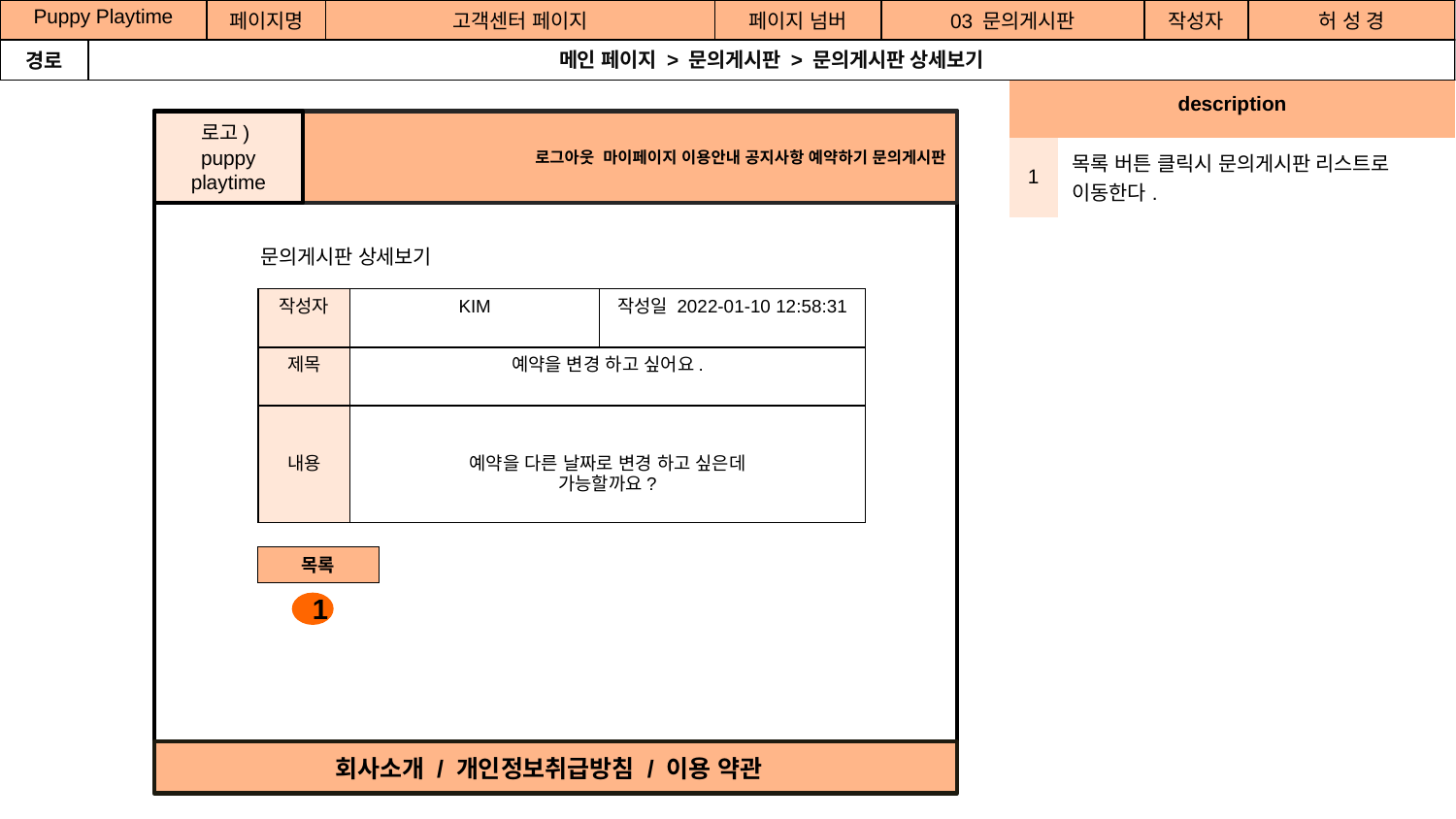

공간(오피스) 대여 시스템
| Puppy Playtime |  | 페이지명 | 고객센터 페이지 | 페이지 넘버 | 03 문의게시판 | 작성자 | 허 성 경 |
| --- | --- | --- | --- | --- | --- | --- | --- |
| 경로 | 메인 페이지 > 문의게시판 > 문의게시판 상세보기 |  |  |  |  |  |  |
| description |  |
| --- | --- |
| 1 | 목록 버튼 클릭시 문의게시판 리스트로 이동한다. |

로고)
puppy
playtime
로그아웃  마이페이지 이용안내 공지사항 예약하기 문의게시판
문의게시판 상세보기
| 작성자 | KIM | 작성일 2022-01-10 12:58:31 |
| --- | --- | --- |
| 제목 | 예약을 변경 하고 싶어요. |  |
| 내용 | 예약을 다른 날짜로 변경 하고 싶은데 가능할까요? |  |
목록
1
회사소개 / 개인정보취급방침 / 이용 약관